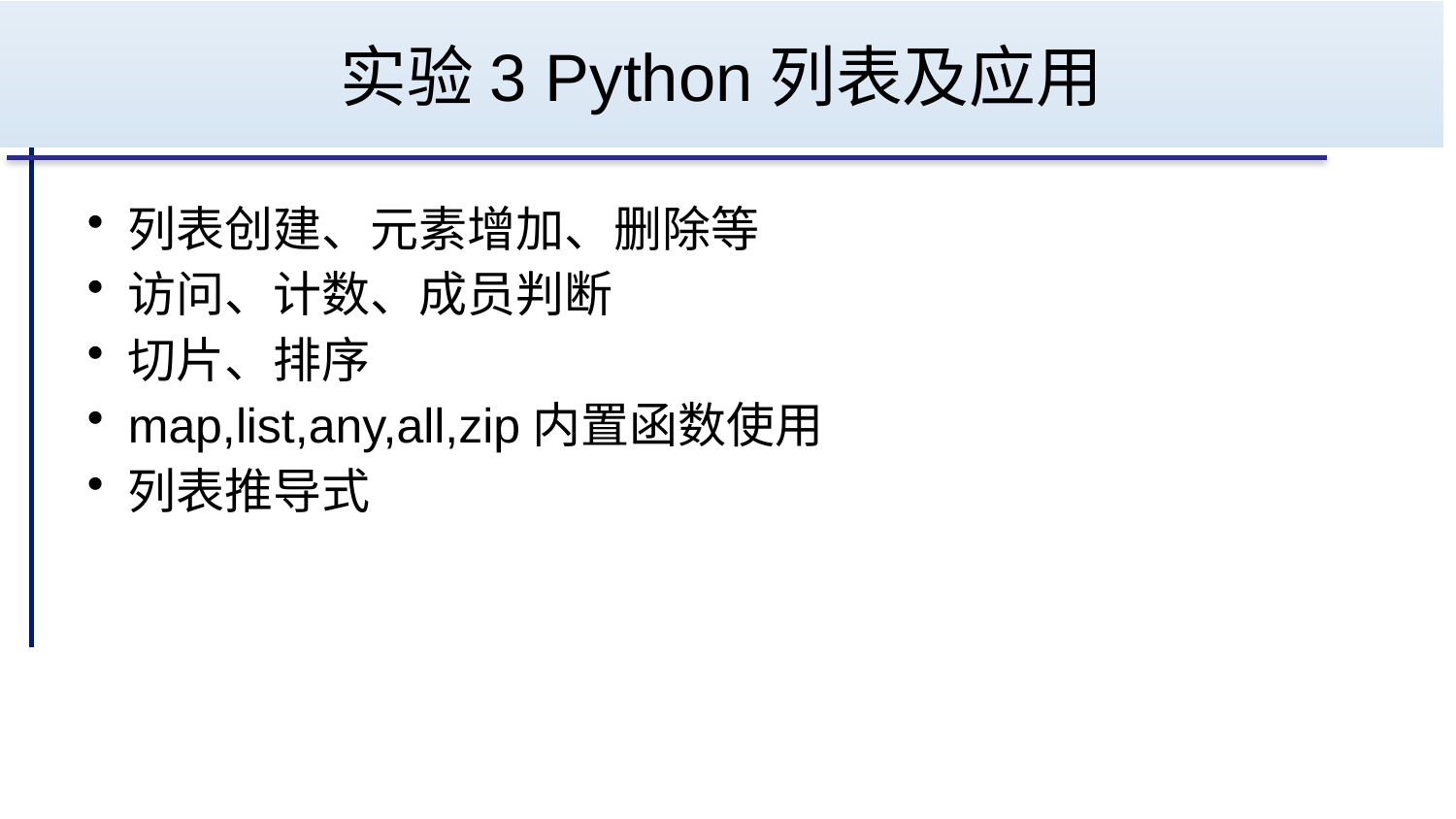

# 实验3 Python列表及应用
列表创建、元素增加、删除等
访问、计数、成员判断
切片、排序
map,list,any,all,zip内置函数使用
列表推导式